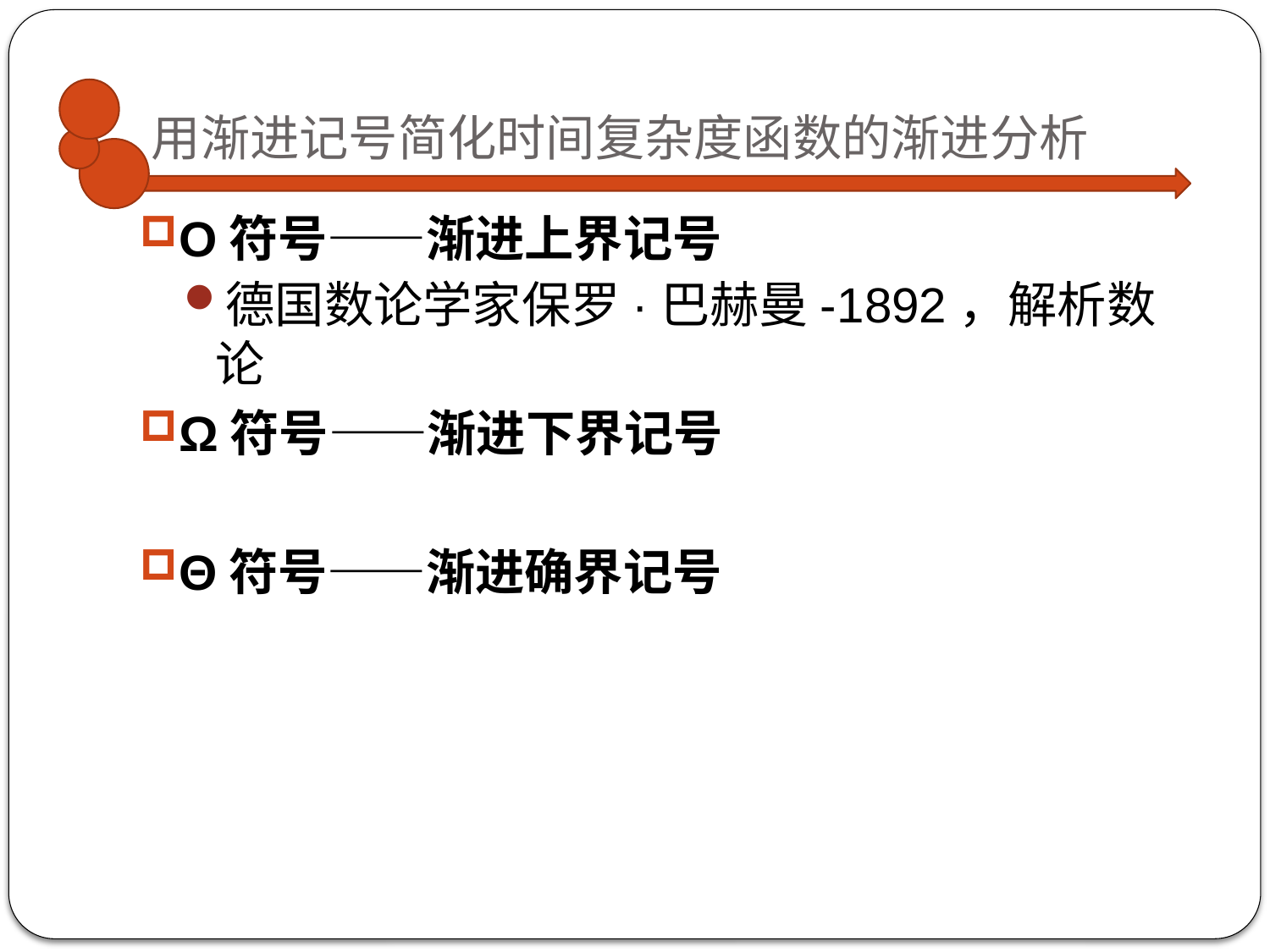

# 用渐进记号简化时间复杂度函数的渐进分析
O符号——渐进上界记号
德国数论学家保罗·巴赫曼-1892，解析数论
Ω符号——渐进下界记号

Θ符号——渐进确界记号